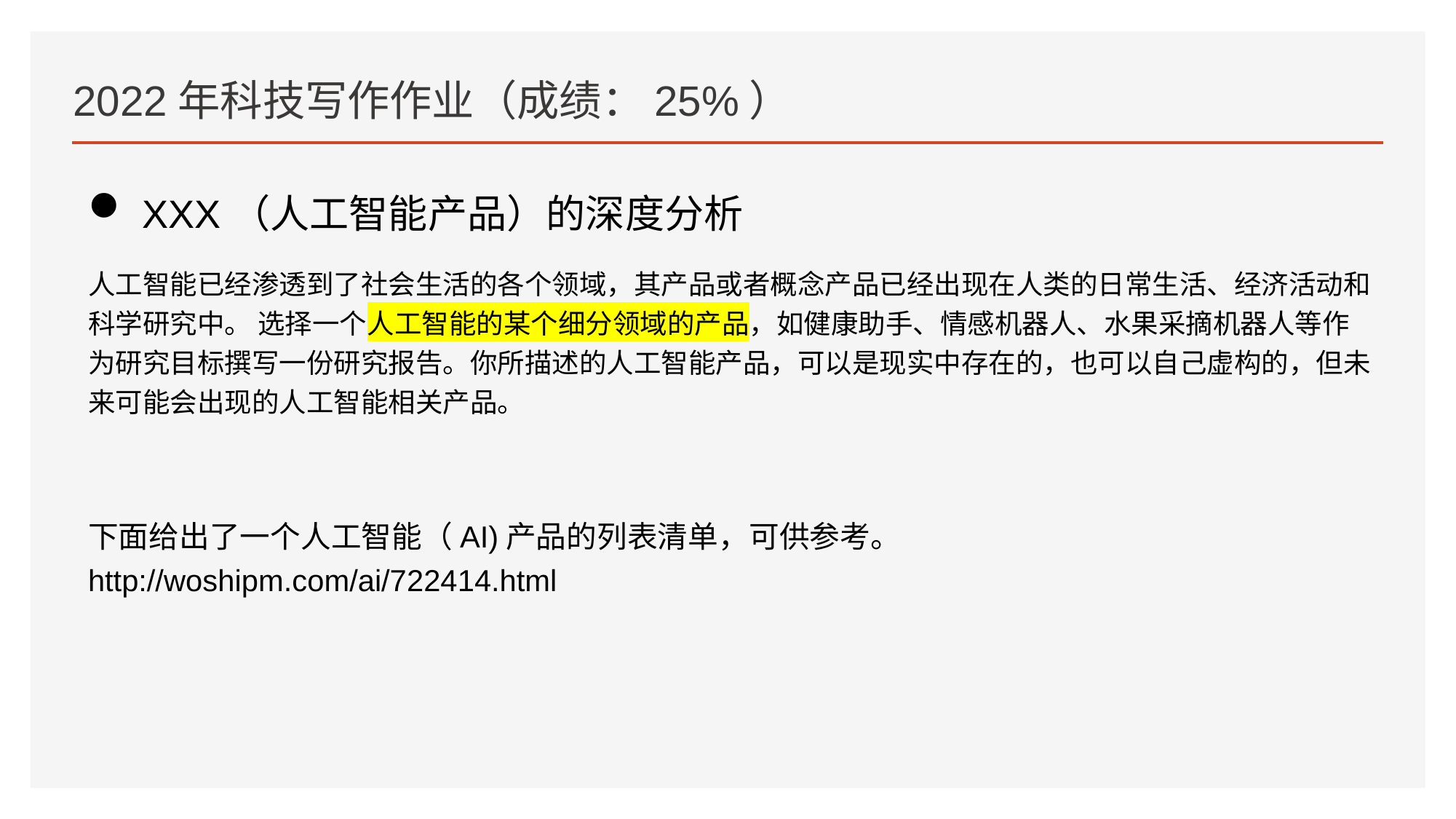

# 2022年科技写作作业（成绩：25%）
 XXX（人工智能产品）的深度分析
人工智能已经渗透到了社会生活的各个领域，其产品或者概念产品已经出现在人类的日常生活、经济活动和科学研究中。 选择一个人工智能的某个细分领域的产品，如健康助手、情感机器人、水果采摘机器人等作为研究目标撰写一份研究报告。你所描述的人工智能产品，可以是现实中存在的，也可以自己虚构的，但未来可能会出现的人工智能相关产品。

下面给出了一个人工智能（AI)产品的列表清单，可供参考。
http://woshipm.com/ai/722414.html